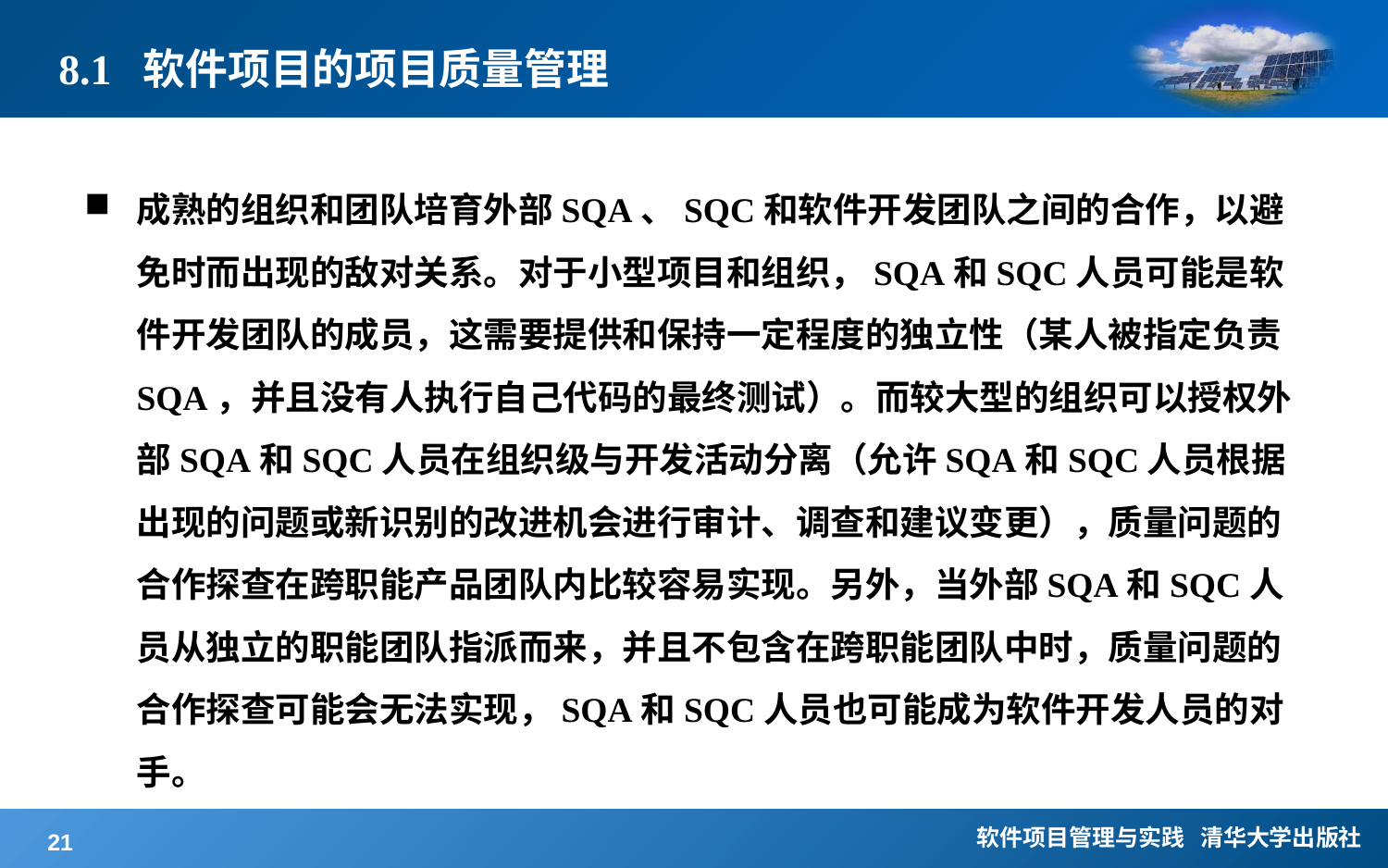

# 8.1  软件项目的项目质量管理
成熟的组织和团队培育外部SQA、SQC和软件开发团队之间的合作，以避免时而出现的敌对关系。对于小型项目和组织，SQA和SQC人员可能是软件开发团队的成员，这需要提供和保持一定程度的独立性（某人被指定负责SQA，并且没有人执行自己代码的最终测试）。而较大型的组织可以授权外部SQA和SQC人员在组织级与开发活动分离（允许SQA和SQC人员根据出现的问题或新识别的改进机会进行审计、调查和建议变更），质量问题的合作探查在跨职能产品团队内比较容易实现。另外，当外部SQA和SQC人员从独立的职能团队指派而来，并且不包含在跨职能团队中时，质量问题的合作探查可能会无法实现，SQA和SQC人员也可能成为软件开发人员的对手。